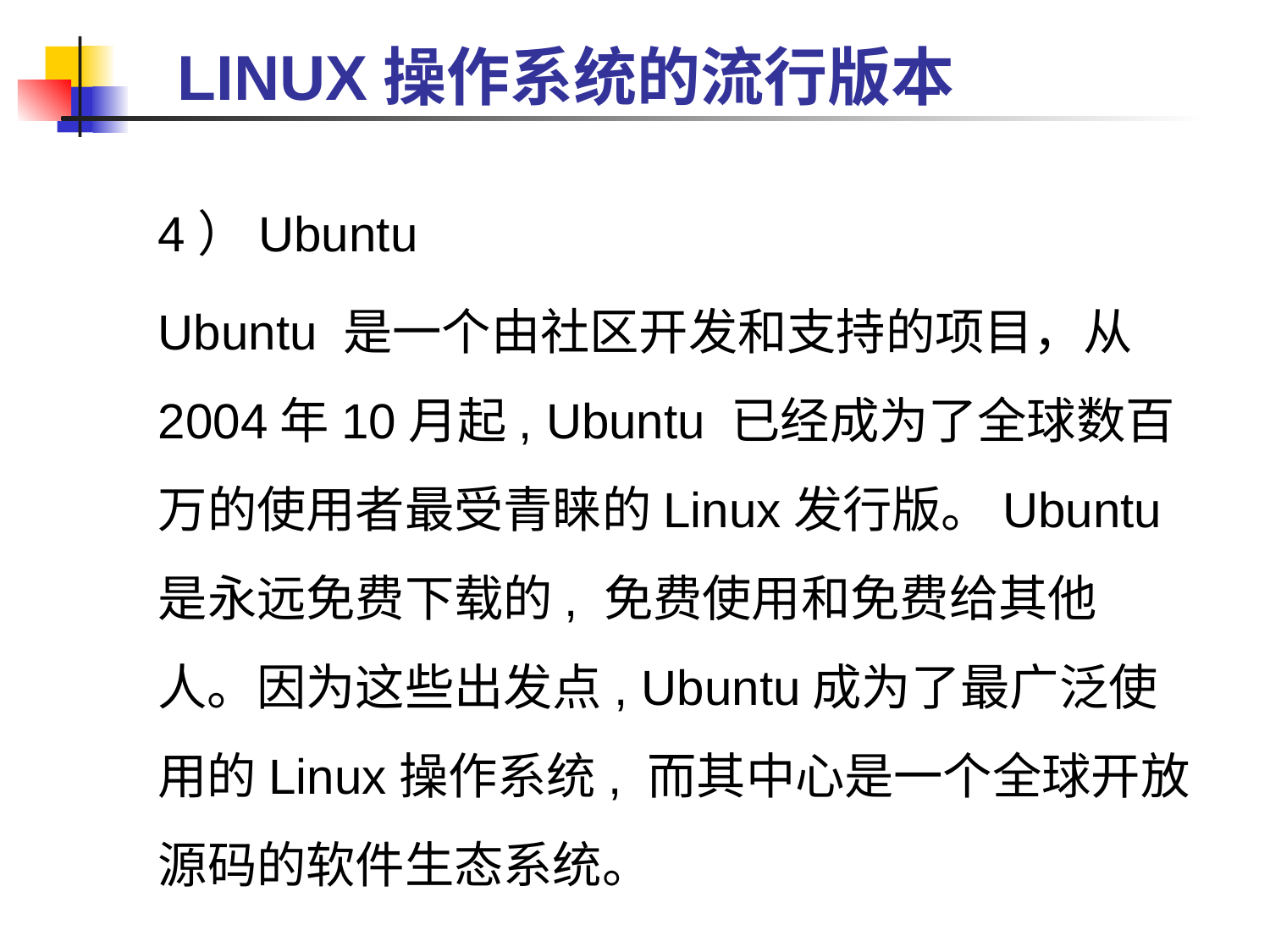

# LINUX操作系统的流行版本
4）Ubuntu
Ubuntu 是一个由社区开发和支持的项目，从2004年10月起, Ubuntu 已经成为了全球数百万的使用者最受青睐的Linux发行版。Ubuntu是永远免费下载的, 免费使用和免费给其他人。因为这些出发点, Ubuntu成为了最广泛使用的Linux操作系统, 而其中心是一个全球开放源码的软件生态系统。